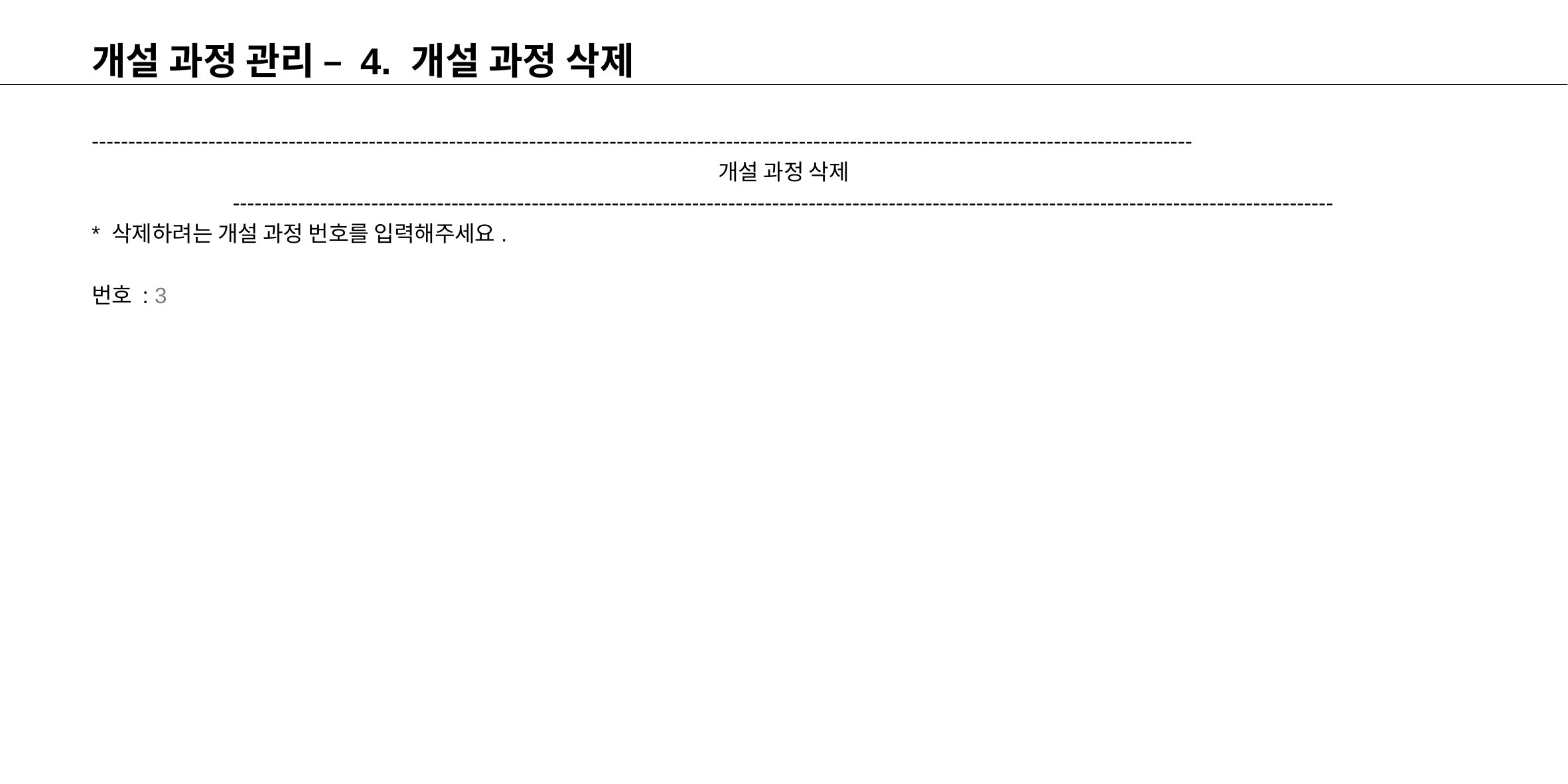

# 개설 과정 관리 – 4. 개설 과정 삭제
-------------------------------------------------------------------------------------------------------------------------------------------------------
개설 과정 삭제
-------------------------------------------------------------------------------------------------------------------------------------------------------
* 삭제하려는 개설 과정 번호를 입력해주세요.

번호 : 3